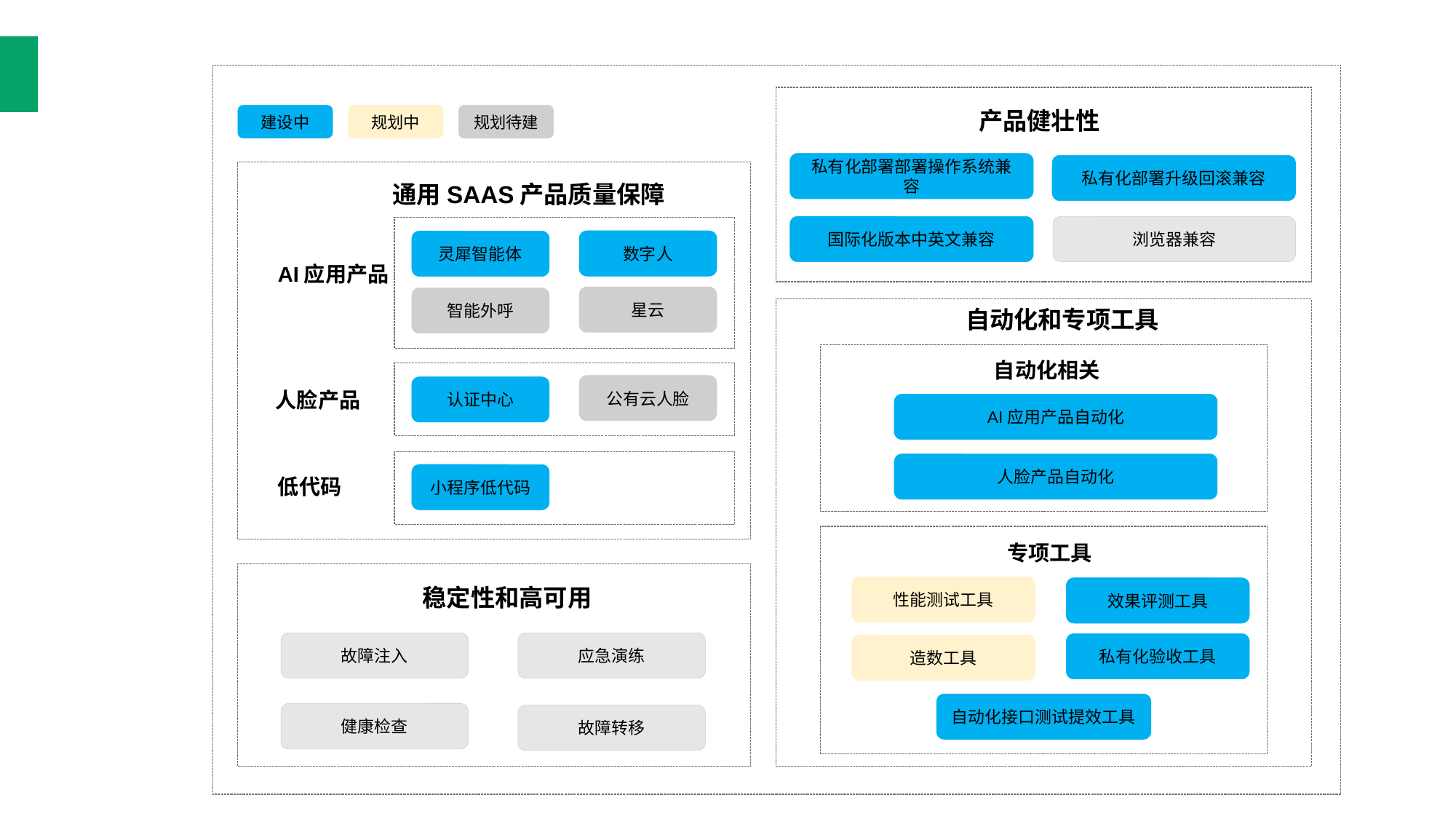

产品健壮性
私有化部署部署操作系统兼容
私有化部署升级回滚兼容
国际化版本中英文兼容
浏览器兼容
建设中
规划中
规划待建

通用SAAS产品质量保障

数字人
灵犀智能体
AI应用产品
星云
智能外呼

自动化和专项工具

自动化相关
AI应用产品自动化
人脸产品自动化

专项工具
性能测试工具
效果评测工具
私有化验收工具
造数工具
自动化接口测试提效工具

公有云人脸
认证中心
人脸产品

小程序低代码
低代码

稳定性和高可用
故障注入
应急演练
健康检查
故障转移